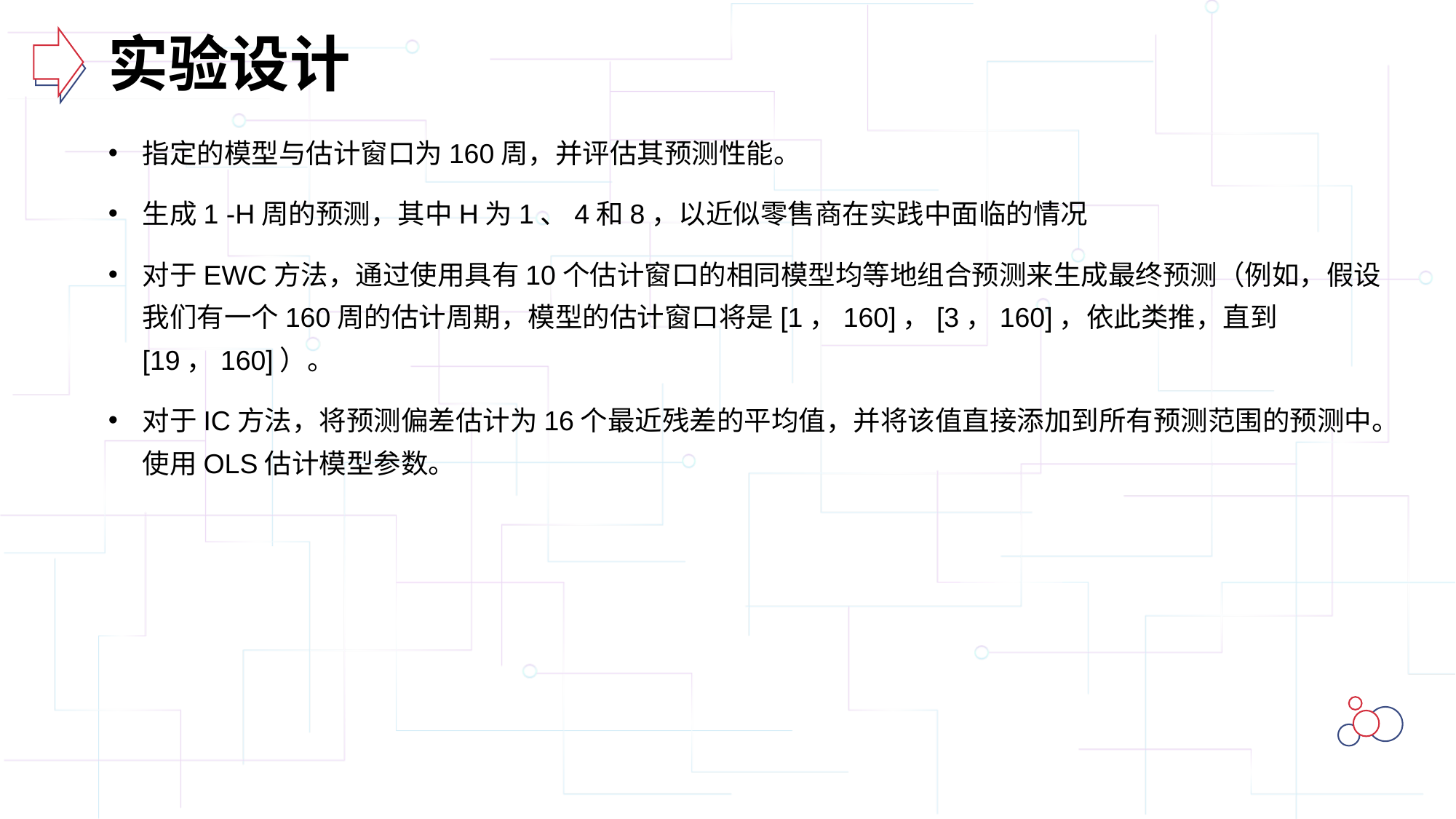

实验设计
指定的模型与估计窗口为160周，并评估其预测性能。
生成1 -H周的预测，其中H为1、4和8，以近似零售商在实践中面临的情况
对于EWC方法，通过使用具有10个估计窗口的相同模型均等地组合预测来生成最终预测（例如，假设我们有一个160周的估计周期，模型的估计窗口将是[1，160]，[3，160]，依此类推，直到[19，160]）。
对于IC方法，将预测偏差估计为16个最近残差的平均值，并将该值直接添加到所有预测范围的预测中。使用OLS估计模型参数。